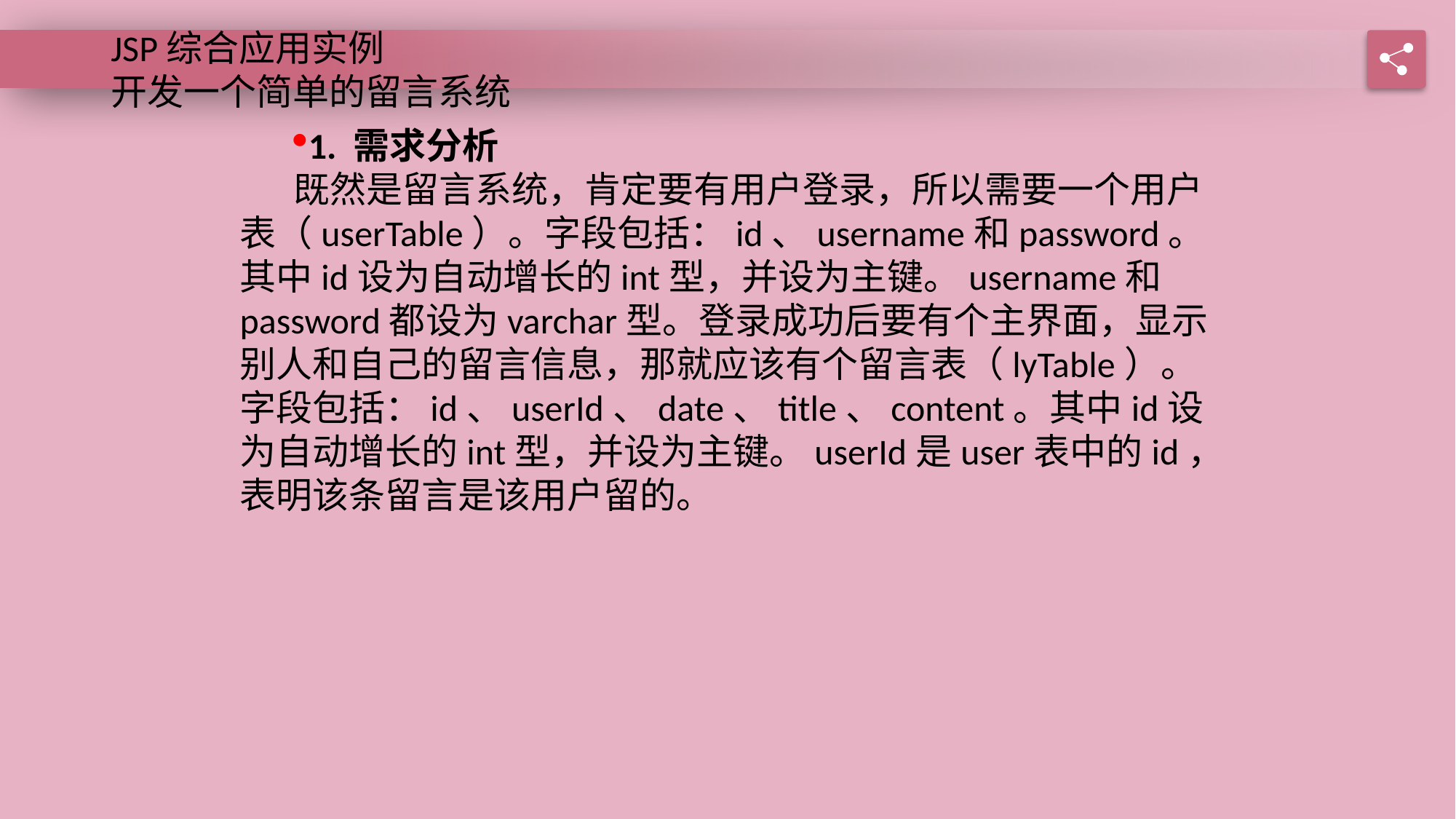

JSP综合应用实例
开发一个简单的留言系统
1. 需求分析
既然是留言系统，肯定要有用户登录，所以需要一个用户表（userTable）。字段包括：id、username和password。其中id设为自动增长的int型，并设为主键。username和password都设为varchar型。登录成功后要有个主界面，显示别人和自己的留言信息，那就应该有个留言表（lyTable）。字段包括：id、userId、date、title、content。其中id设为自动增长的int型，并设为主键。userId是user表中的id，表明该条留言是该用户留的。

80